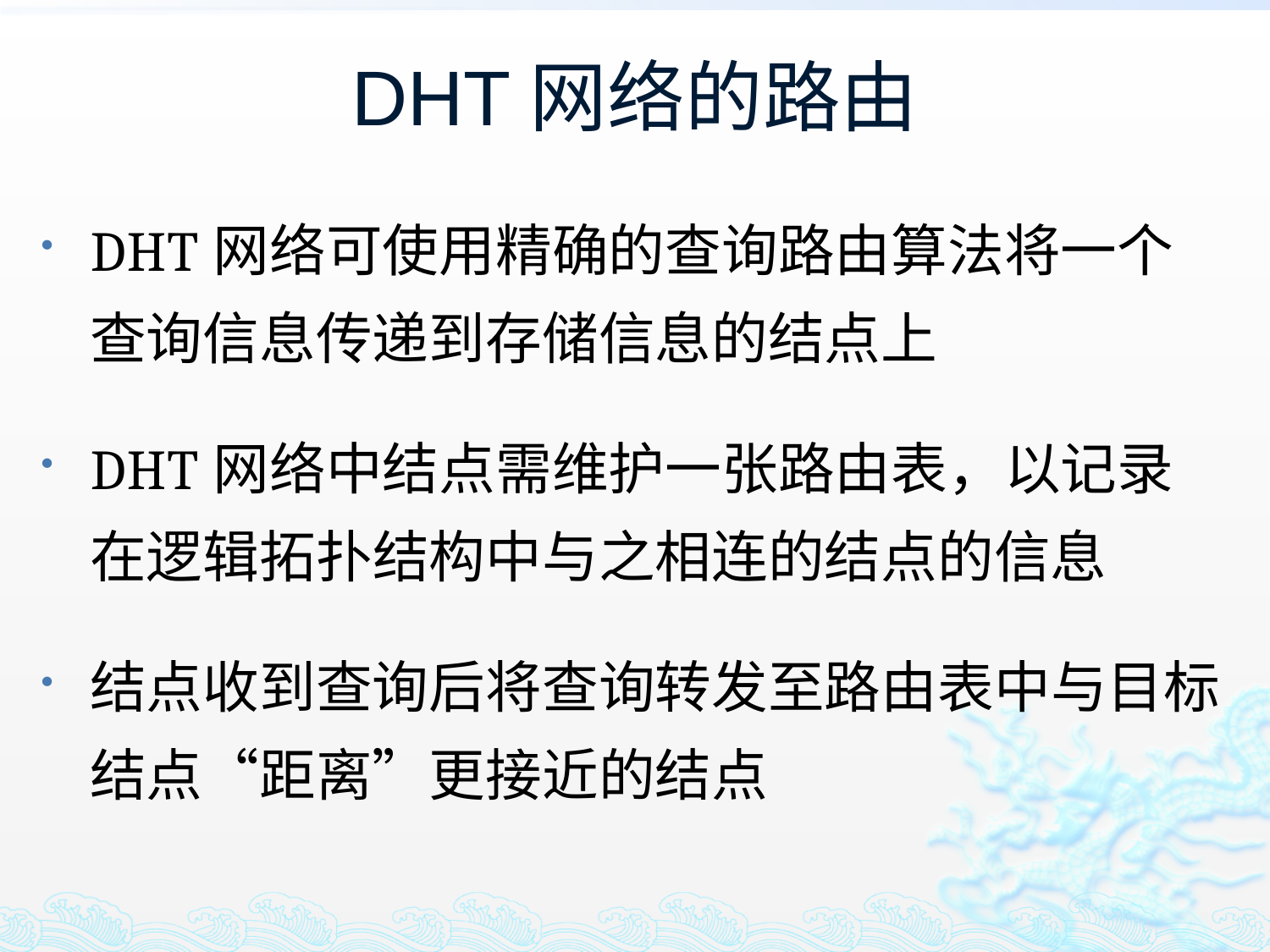

# DHT网络的路由
DHT网络可使用精确的查询路由算法将一个查询信息传递到存储信息的结点上
DHT网络中结点需维护一张路由表，以记录在逻辑拓扑结构中与之相连的结点的信息
结点收到查询后将查询转发至路由表中与目标结点“距离”更接近的结点